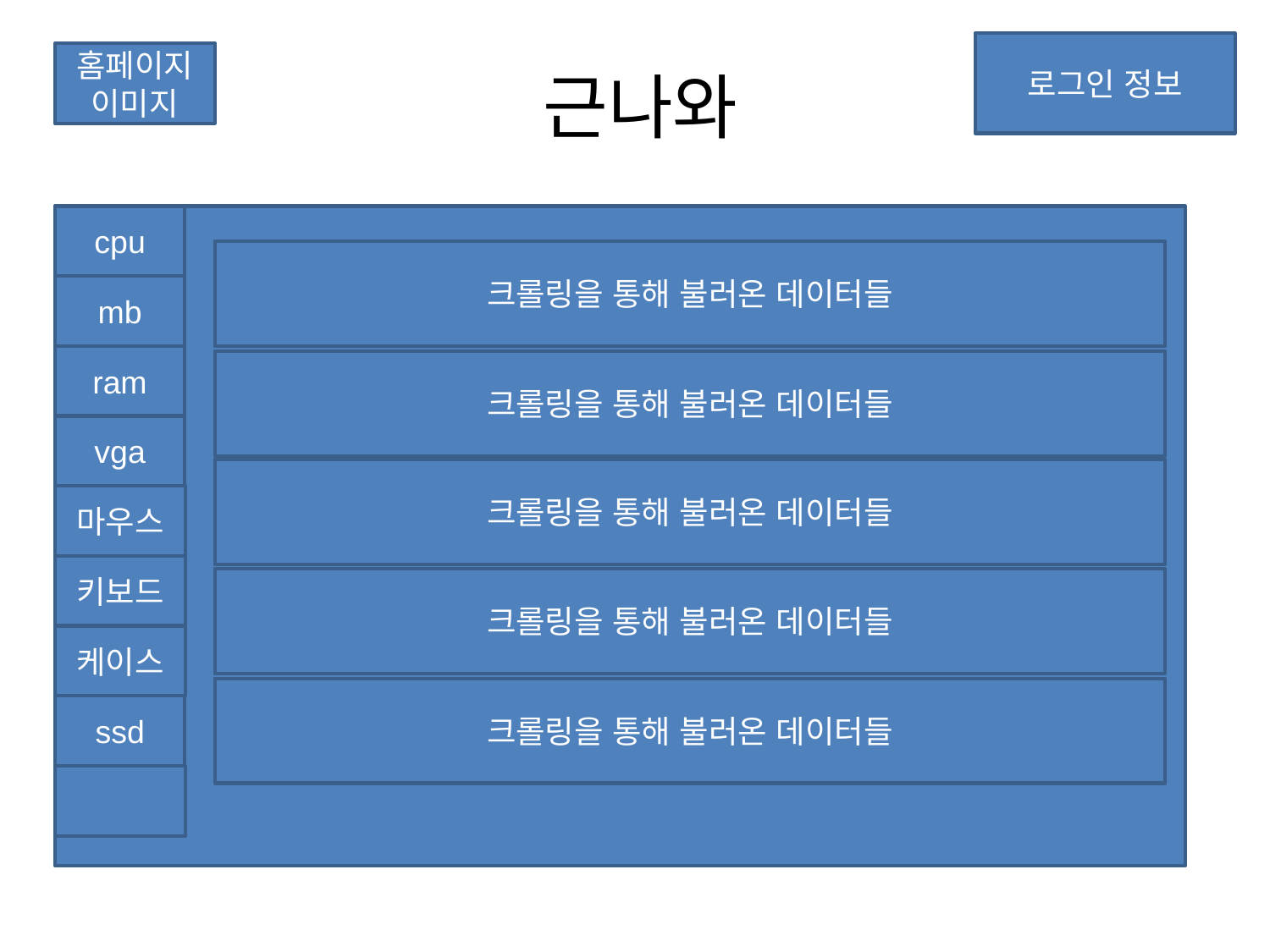

로그인 정보
홈페이지이미지
근나와
cpu

크롤링을 통해 불러온 데이터들
mb
ram
크롤링을 통해 불러온 데이터들
vga
크롤링을 통해 불러온 데이터들
마우스
키보드
크롤링을 통해 불러온 데이터들
케이스
크롤링을 통해 불러온 데이터들
ssd